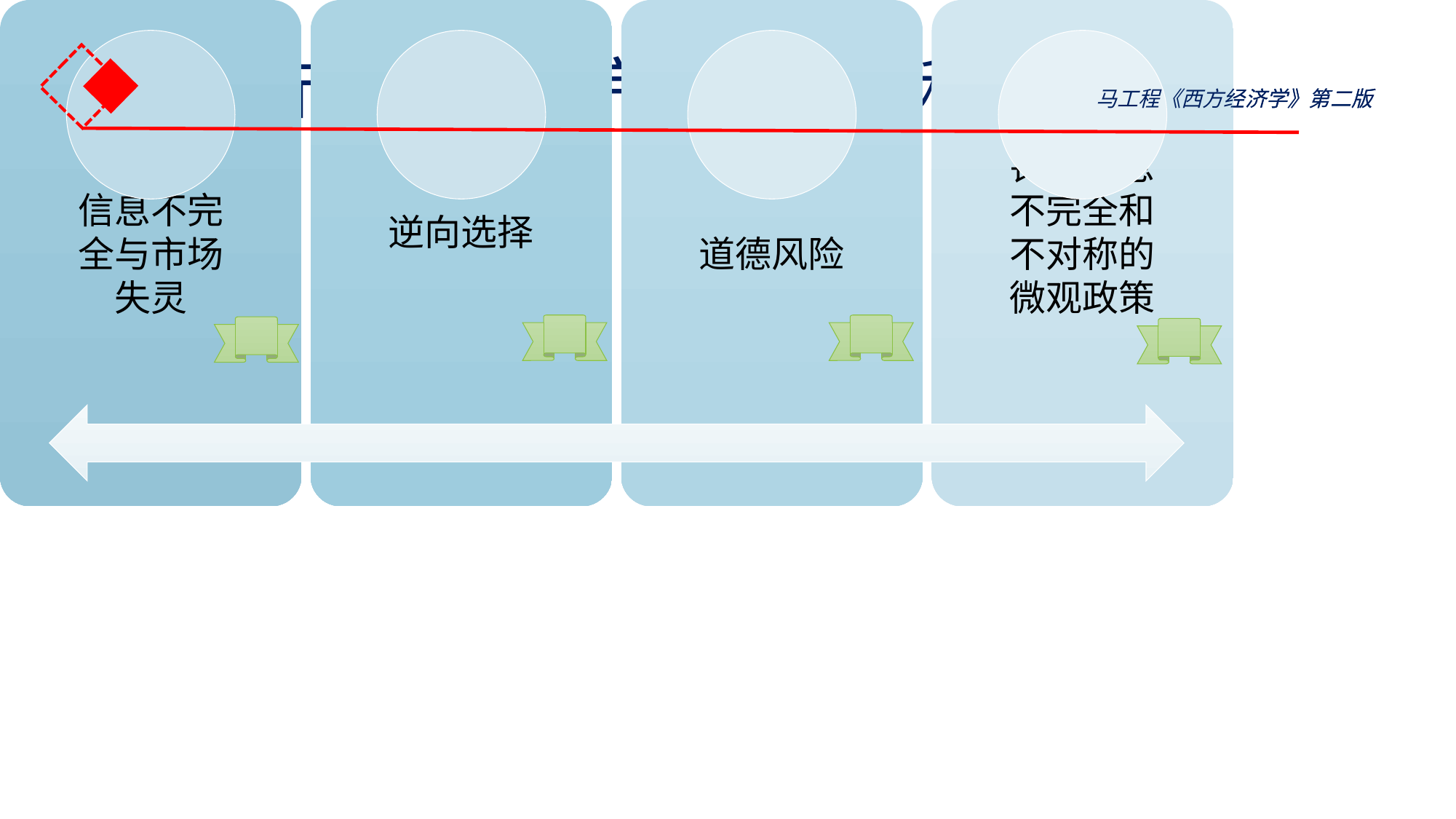

# 第四节   信息不完全和不对称

马工程《西方经济学》第二版
信息不完全与市场失灵
逆向选择
道德风险
针对信息不完全和不对称的微观政策